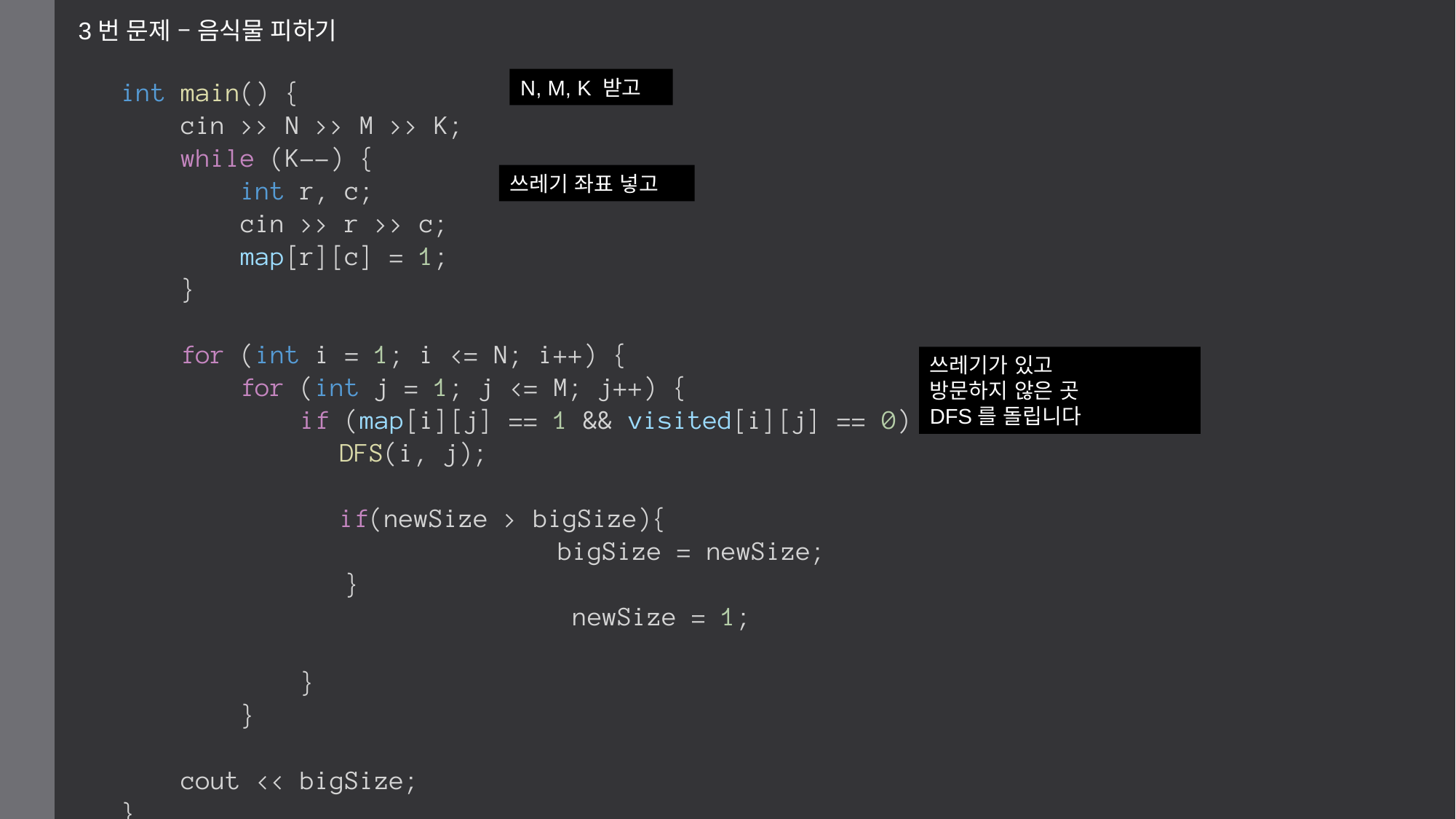

3번 문제 – 음식물 피하기
int main() {
    cin >> N >> M >> K;
    while (K--) {
        int r, c;
        cin >> r >> c;
        map[r][c] = 1;
    }

    for (int i = 1; i <= N; i++) {
        for (int j = 1; j <= M; j++) {
            if (map[i][j] == 1 && visited[i][j] == 0) {
            	DFS(i, j);

            	if(newSize > bigSize){
        			bigSize = newSize;
               }
				 newSize = 1;

            }
        }
 
    cout << bigSize;
}

N, M, K 받고
쓰레기 좌표 넣고
쓰레기가 있고
방문하지 않은 곳
DFS를 돌립니다